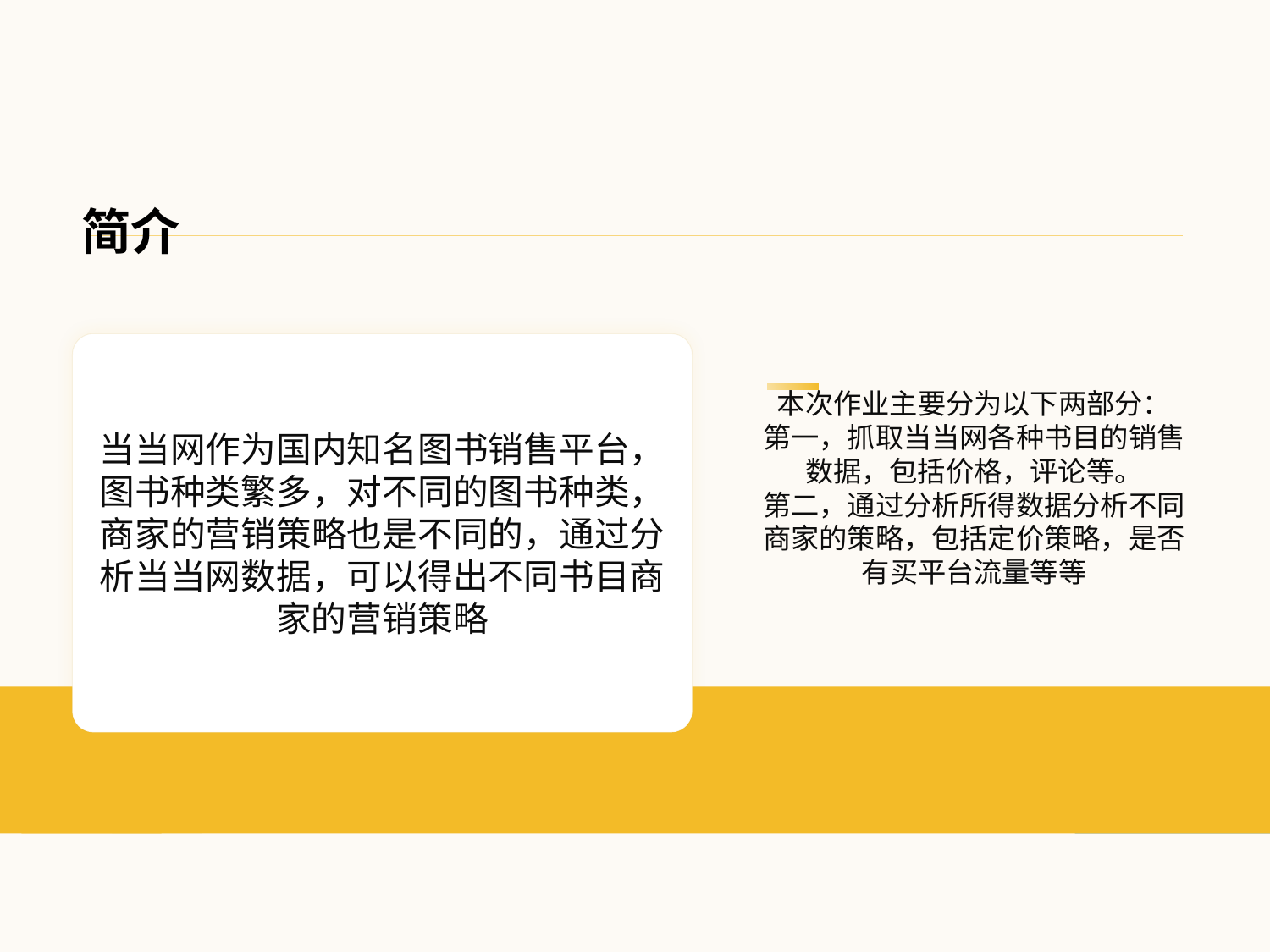

# 简介
当当网作为国内知名图书销售平台，图书种类繁多，对不同的图书种类，商家的营销策略也是不同的，通过分析当当网数据，可以得出不同书目商家的营销策略

本次作业主要分为以下两部分：
第一，抓取当当网各种书目的销售数据，包括价格，评论等。
第二，通过分析所得数据分析不同商家的策略，包括定价策略，是否有买平台流量等等